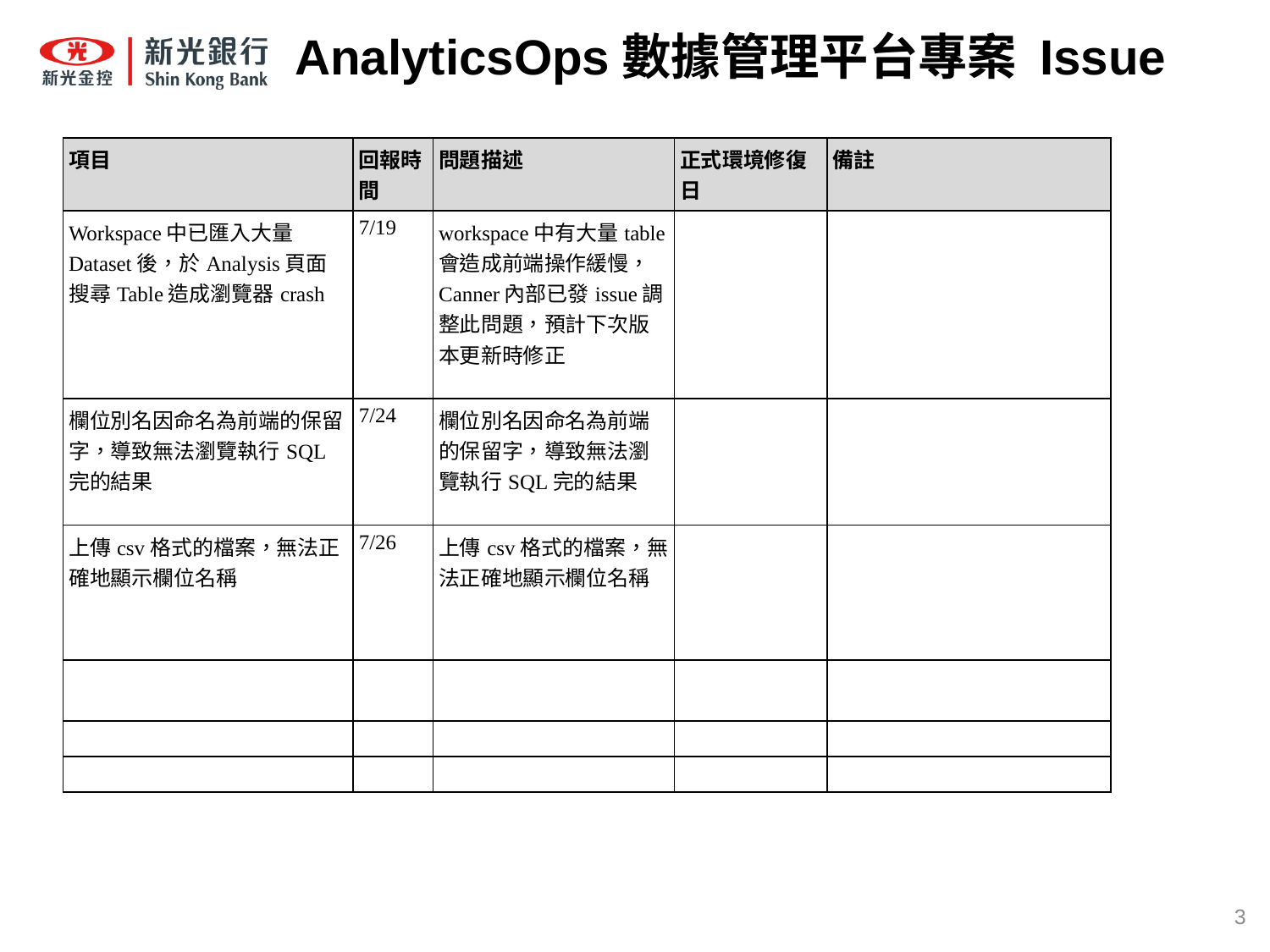

# AnalyticsOps數據管理平台專案 Issue
| 項目 | 回報時間 | 問題描述 | 正式環境修復日 | 備註 |
| --- | --- | --- | --- | --- |
| Workspace中已匯入大量Dataset後，於Analysis頁面搜尋Table造成瀏覽器crash | 7/19 | workspace中有大量table會造成前端操作緩慢，Canner內部已發issue調整此問題，預計下次版本更新時修正 |  |  |
| 欄位別名因命名為前端的保留字，導致無法瀏覽執行SQL完的結果 | 7/24 | 欄位別名因命名為前端的保留字，導致無法瀏覽執行SQL完的結果 |  |  |
| 上傳csv格式的檔案，無法正確地顯示欄位名稱 | 7/26 | 上傳csv格式的檔案，無法正確地顯示欄位名稱 |  |  |
|  |  |  |  |  |
|  |  |  |  |  |
|  |  |  |  |  |
3